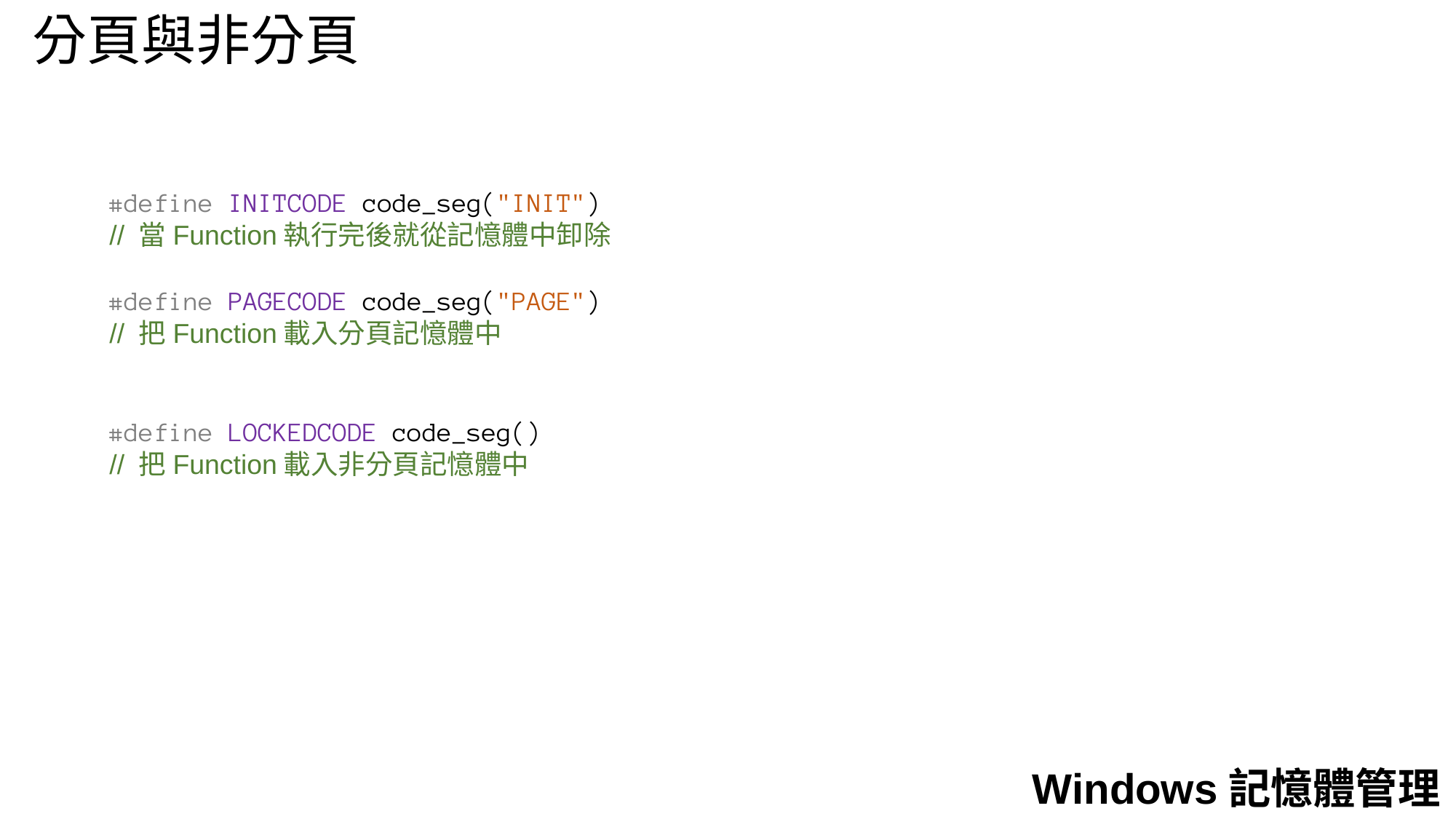

分頁與非分頁
#define INITCODE code_seg("INIT")
// 當Function執行完後就從記憶體中卸除

#define PAGECODE code_seg("PAGE")
// 把Function載入分頁記憶體中

#define LOCKEDCODE code_seg()
// 把Function載入非分頁記憶體中
Windows記憶體管理